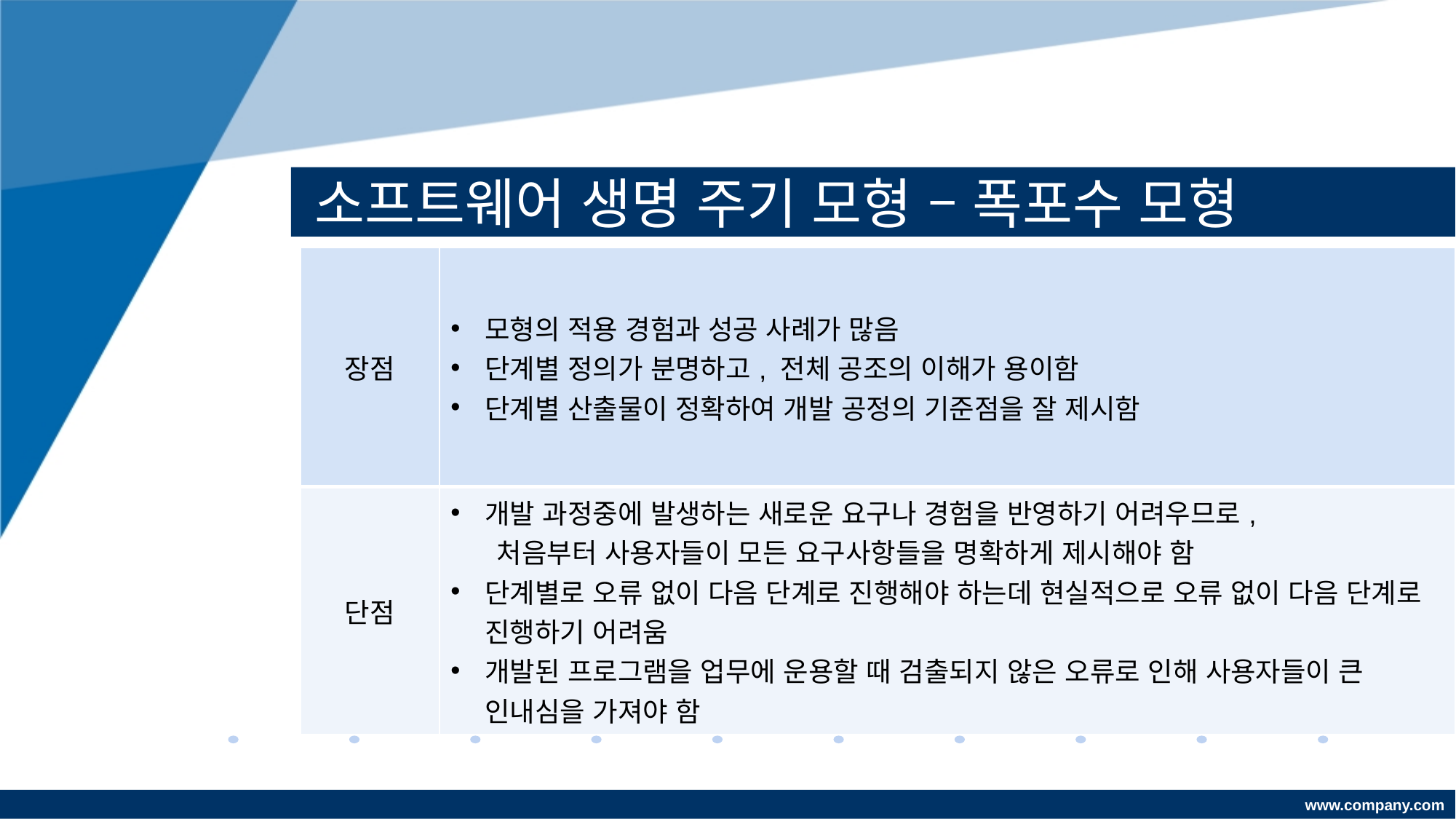

# 소프트웨어 생명 주기 모형 – 폭포수 모형
| 장점 | 모형의 적용 경험과 성공 사례가 많음 단계별 정의가 분명하고, 전체 공조의 이해가 용이함 단계별 산출물이 정확하여 개발 공정의 기준점을 잘 제시함 |
| --- | --- |
| 단점 | 개발 과정중에 발생하는 새로운 요구나 경험을 반영하기 어려우므로, 처음부터 사용자들이 모든 요구사항들을 명확하게 제시해야 함 단계별로 오류 없이 다음 단계로 진행해야 하는데 현실적으로 오류 없이 다음 단계로 진행하기 어려움 개발된 프로그램을 업무에 운용할 때 검출되지 않은 오류로 인해 사용자들이 큰 인내심을 가져야 함 |